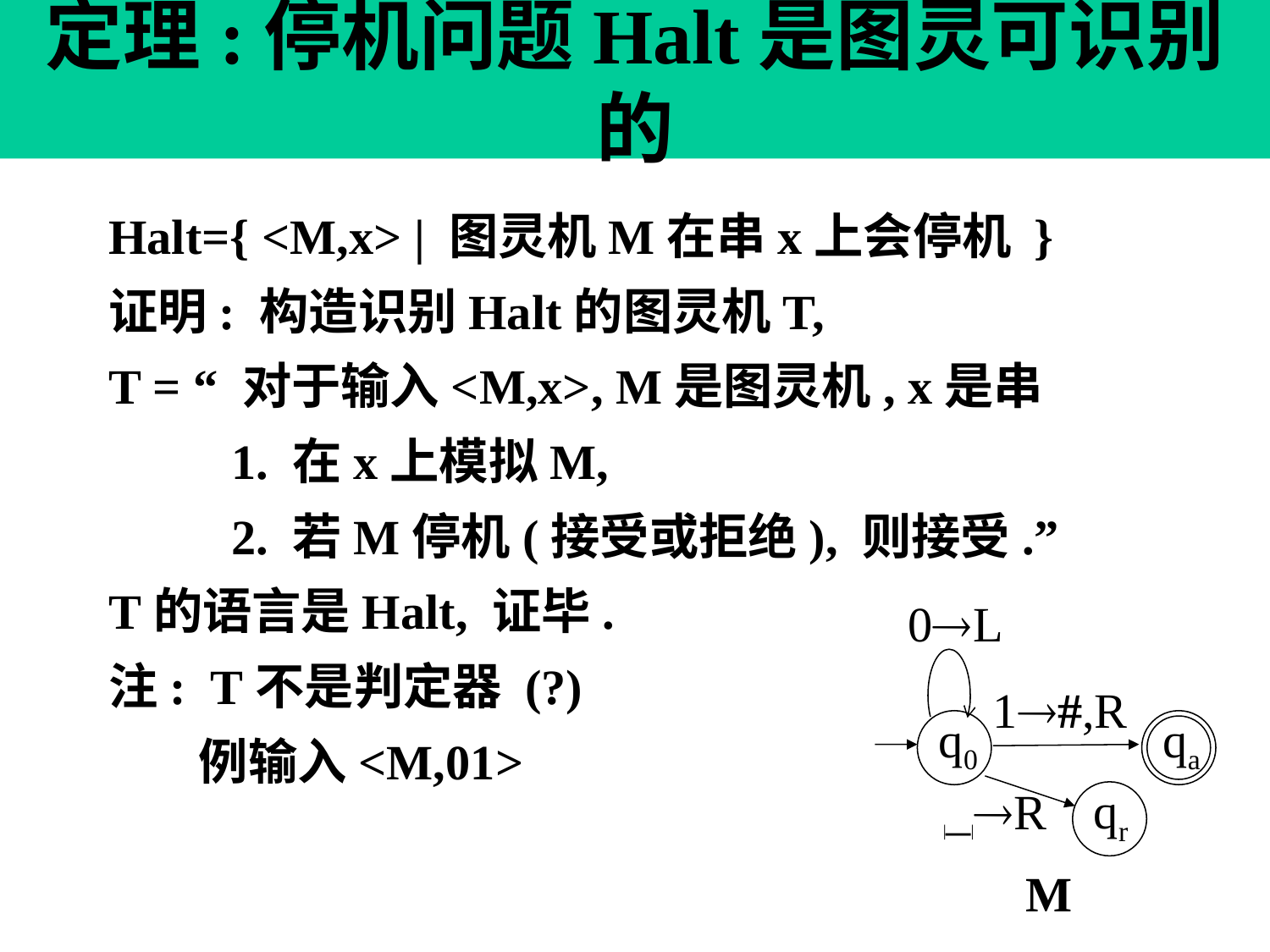

定理:停机问题Halt是图灵可识别的
Halt={ <M,x> | 图灵机M在串x上会停机 }
证明: 构造识别Halt的图灵机T,
T = “ 对于输入<M,x>, M是图灵机, x是串
          1. 在x上模拟M,
          2. 若M停机(接受或拒绝), 则接受.”
T的语言是Halt, 证毕.
注:  T不是判定器 (?)
       例输入<M,01>
0→L

1→#,R
q0
qa

qr
|_|→R

M